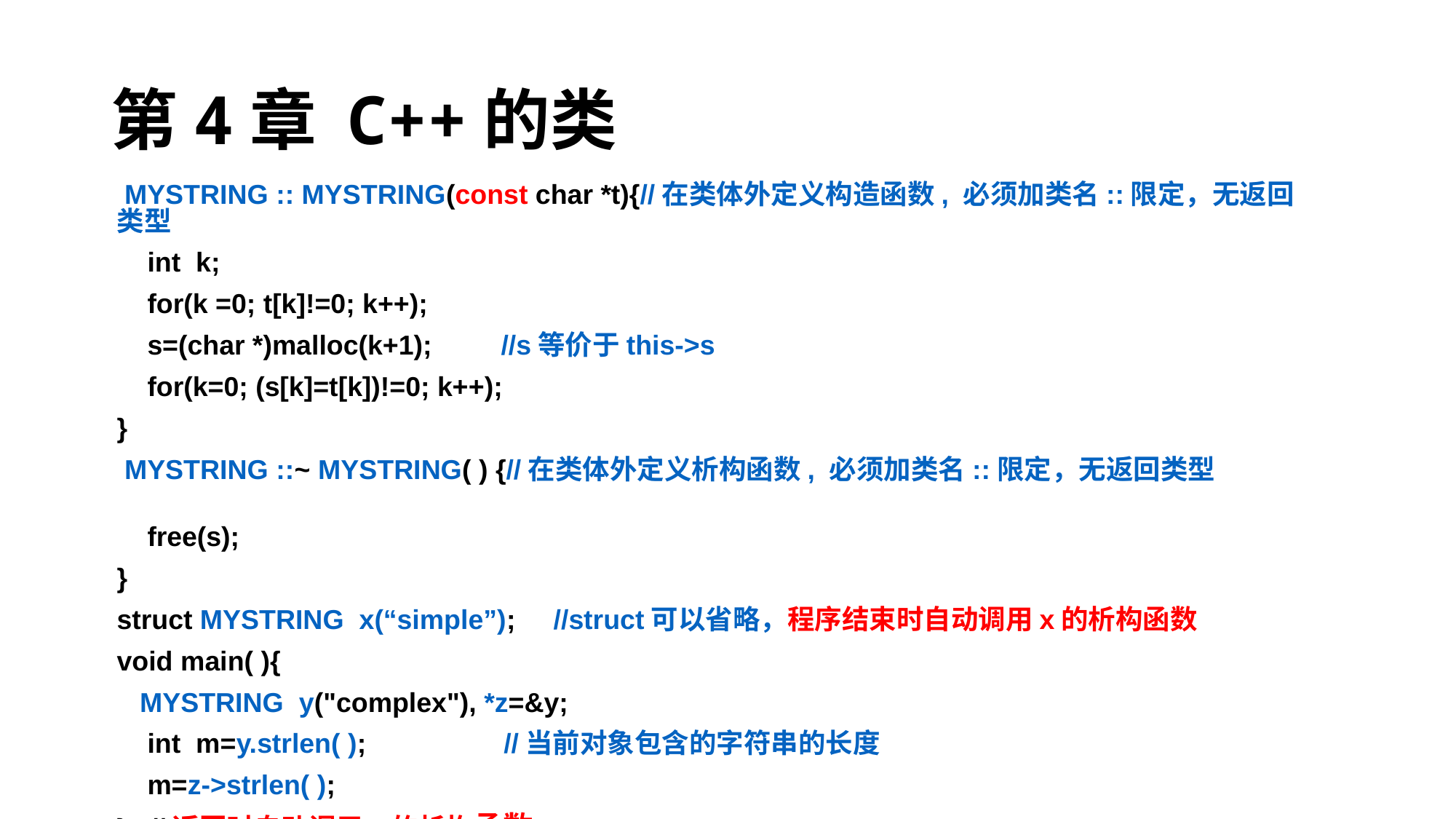

# 第4章 C++的类
	 MYSTRING :: MYSTRING(const char *t){//在类体外定义构造函数, 必须加类名::限定，无返回类型
	    int  k;
	    for(k =0; t[k]!=0; k++);
	    s=(char *)malloc(k+1);         //s等价于this->s
	    for(k=0; (s[k]=t[k])!=0; k++);
	}
	 MYSTRING ::~ MYSTRING( ) {//在类体外定义析构函数, 必须加类名::限定，无返回类型
	    free(s);
	}
	struct MYSTRING  x(“simple”);	//struct可以省略，程序结束时自动调用x的析构函数
	void main( ){
	   MYSTRING  y("complex"), *z=&y;
	    int  m=y.strlen( );                  //当前对象包含的字符串的长度
	    m=z->strlen( );
	}   //返回时自动调用y的析构函数